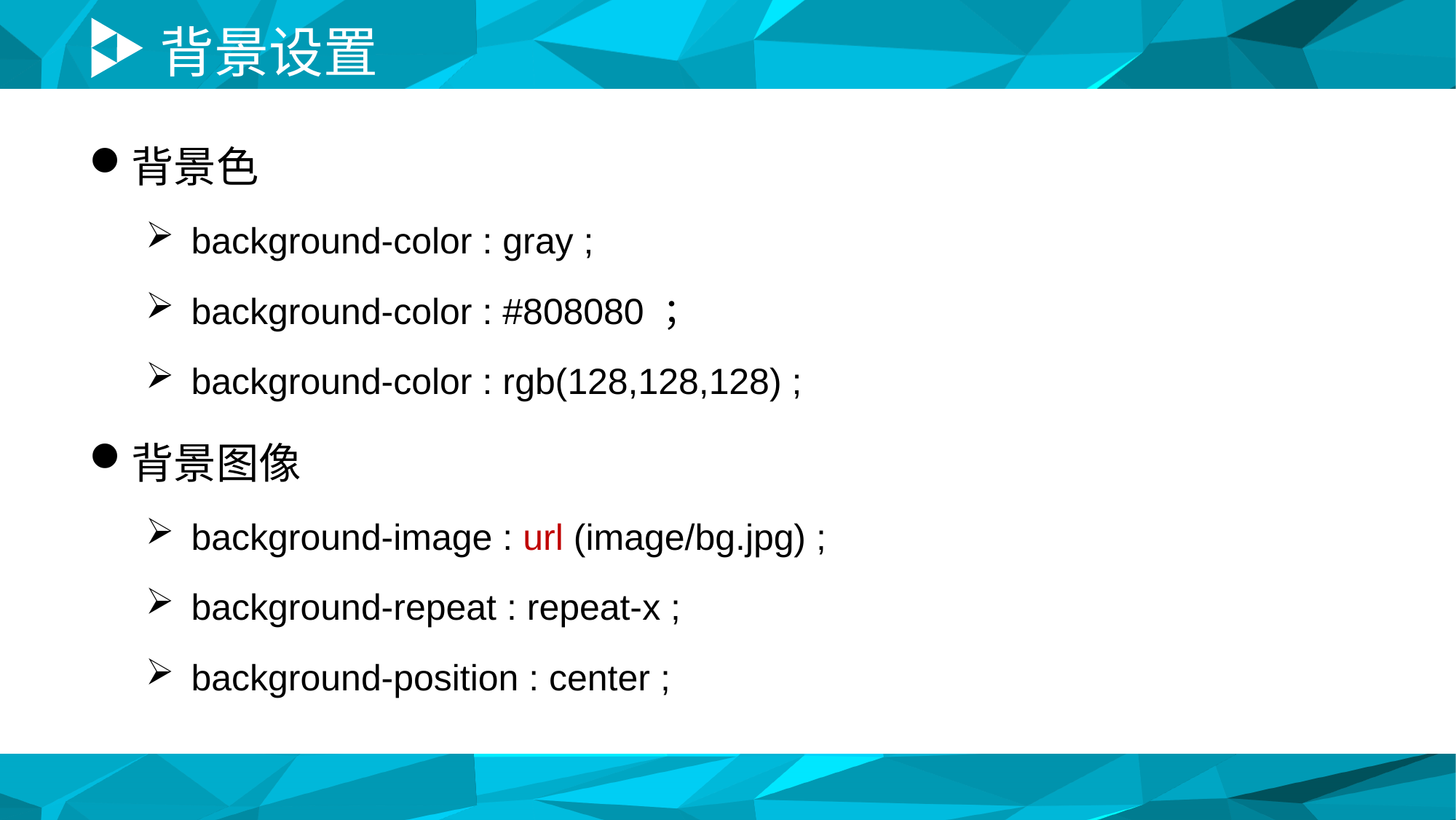

# 背景设置
背景色
background-color : gray ;
background-color : #808080 ；
background-color : rgb(128,128,128) ;
背景图像
background-image : url (image/bg.jpg) ;
background-repeat : repeat-x ;
background-position : center ;